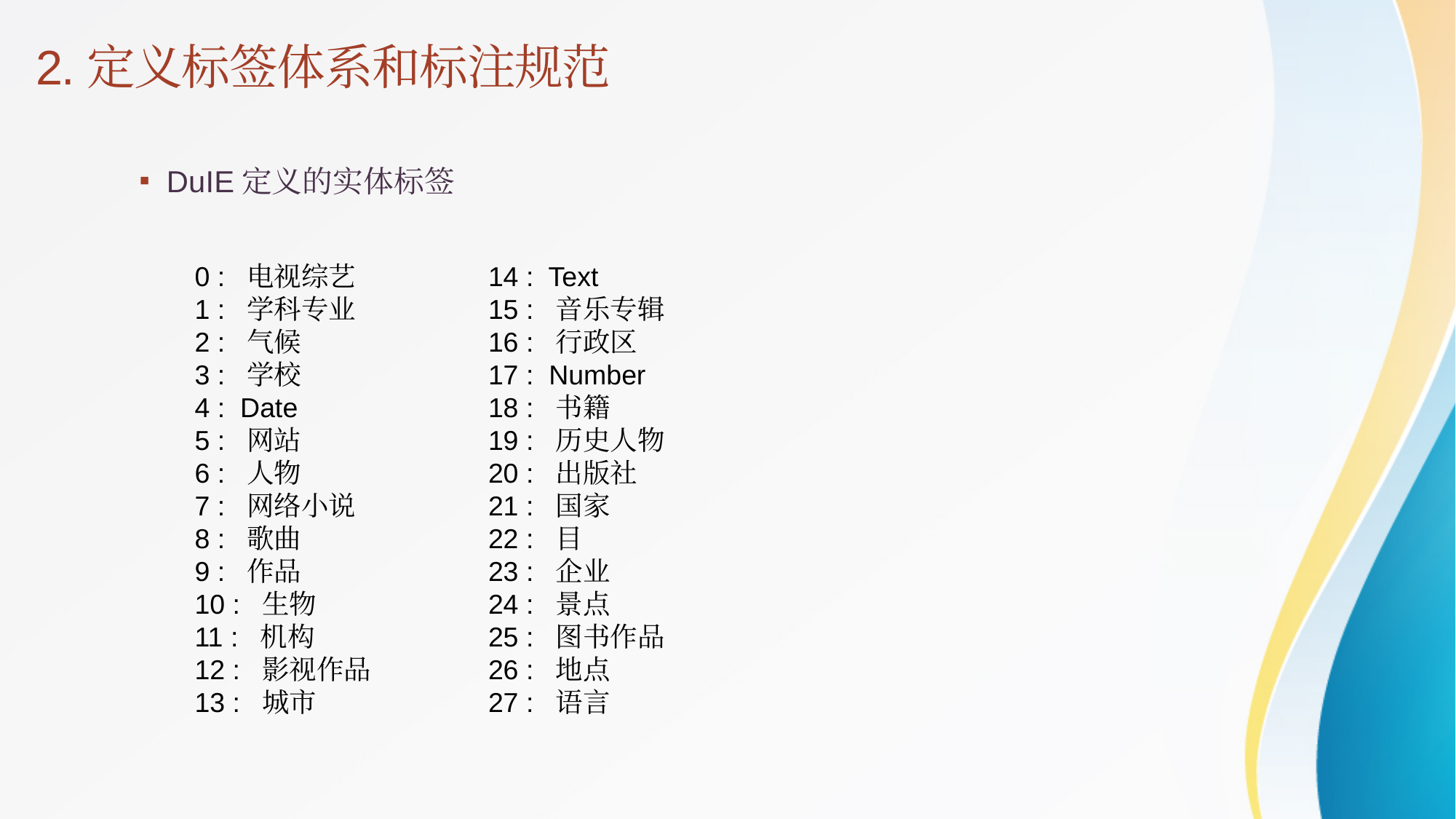

# 2.定义标签体系和标注规范
DuIE定义的实体标签
0 :  电视综艺
1 :  学科专业
2 :  气候
3 :  学校
4 :  Date
5 :  网站
6 :  人物
7 :  网络小说
8 :  歌曲
9 :  作品
10 :  生物
11 :  机构
12 :  影视作品
13 :  城市

14 :  Text
15 :  音乐专辑
16 :  行政区
17 :  Number
18 :  书籍
19 :  历史人物
20 :  出版社
21 :  国家
22 :  目
23 :  企业
24 :  景点
25 :  图书作品
26 :  地点
27 :  语言